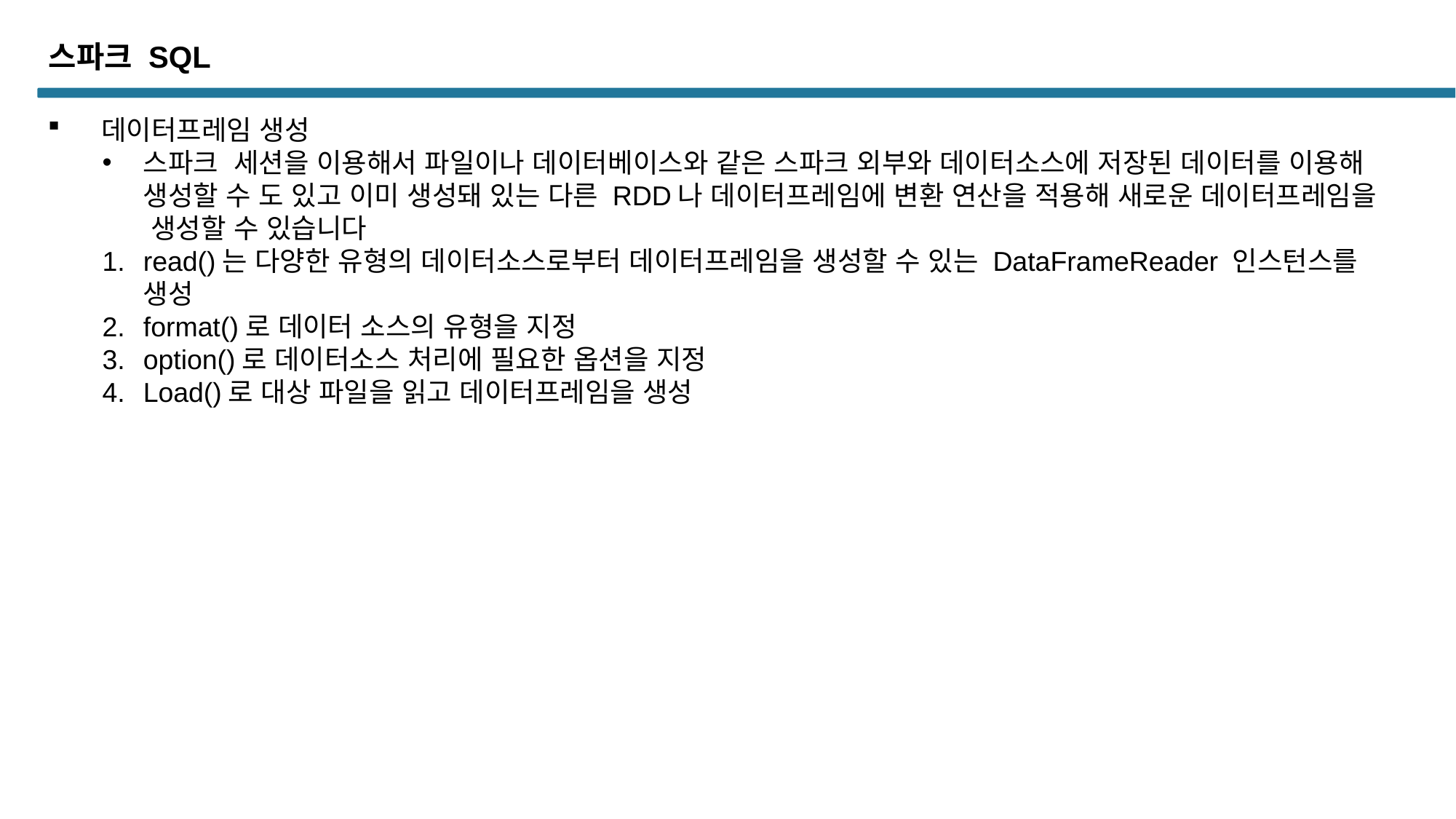

스파크 SQL
 데이터프레임 생성
스파크  세션을 이용해서 파일이나 데이터베이스와 같은 스파크 외부와 데이터소스에 저장된 데이터를 이용해 생성할 수 도 있고 이미 생성돼 있는 다른 RDD나 데이터프레임에 변환 연산을 적용해 새로운 데이터프레임을  생성할 수 있습니다
read()는 다양한 유형의 데이터소스로부터 데이터프레임을 생성할 수 있는 DataFrameReader 인스턴스를 생성
format()로 데이터 소스의 유형을 지정
option()로 데이터소스 처리에 필요한 옵션을 지정
Load()로 대상 파일을 읽고 데이터프레임을 생성